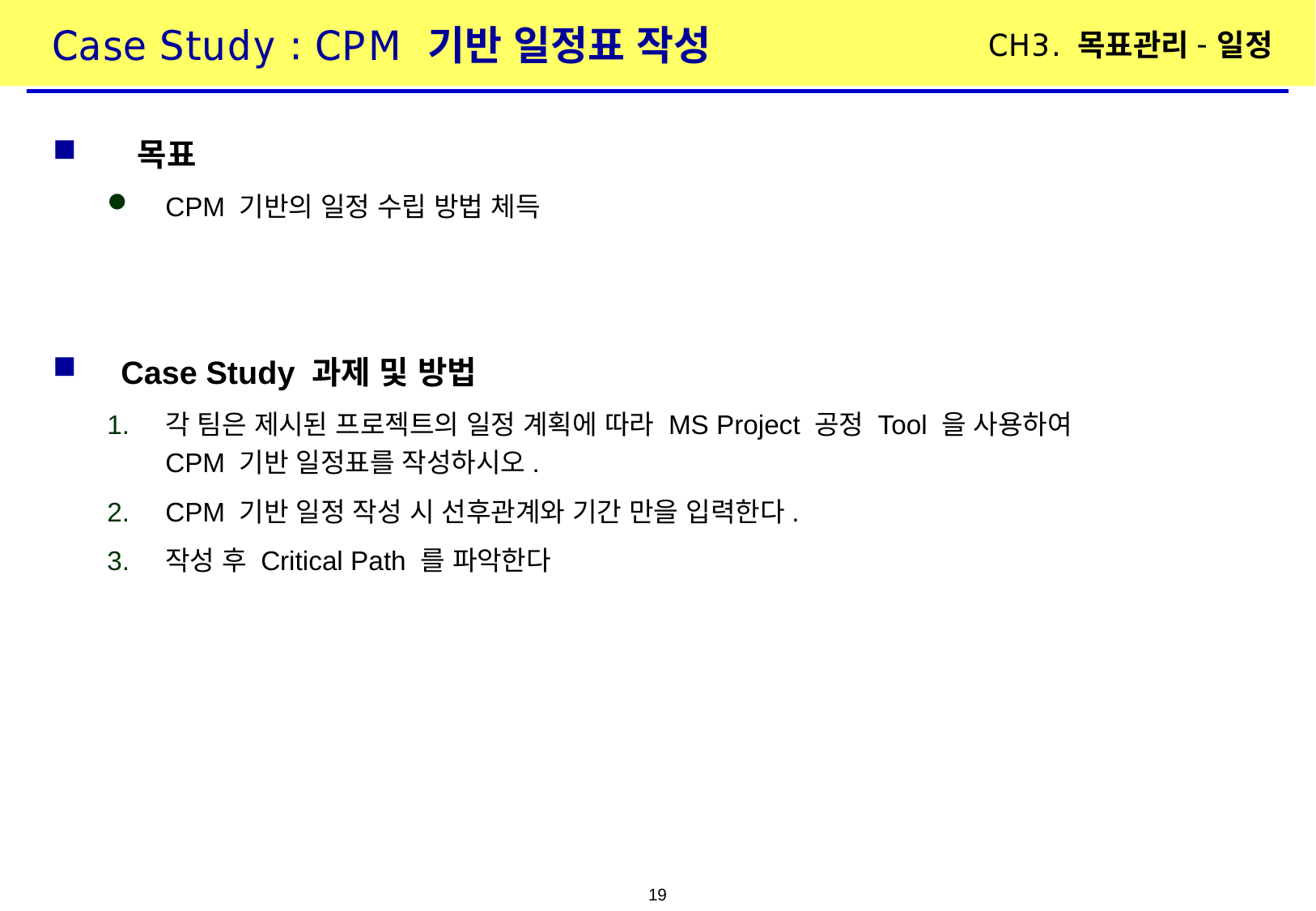

# Case Study : CPM 기반 일정표 작성
CH3. 목표관리-일정
 목표
CPM 기반의 일정 수립 방법 체득

Case Study 과제 및 방법
각 팀은 제시된 프로젝트의 일정 계획에 따라 MS Project 공정 Tool 을 사용하여
CPM 기반 일정표를 작성하시오.
CPM 기반 일정 작성 시 선후관계와 기간 만을 입력한다.
작성 후 Critical Path 를 파악한다